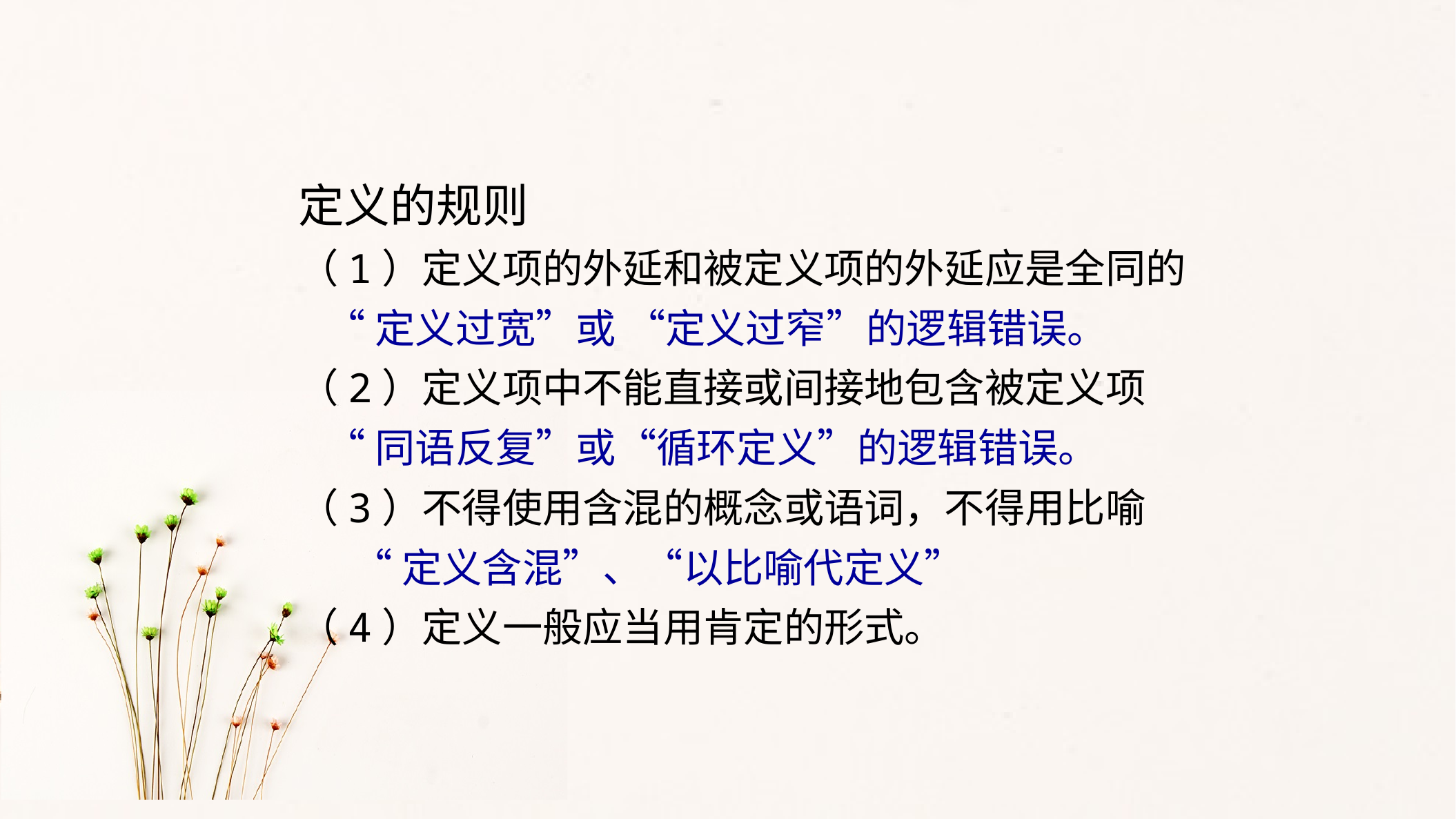

定义的规则
（1）定义项的外延和被定义项的外延应是全同的
   “定义过宽”或 “定义过窄”的逻辑错误。
（2）定义项中不能直接或间接地包含被定义项
   “同语反复”或“循环定义”的逻辑错误。
（3）不得使用含混的概念或语词，不得用比喻
      “定义含混”、“以比喻代定义”
（4）定义一般应当用肯定的形式。